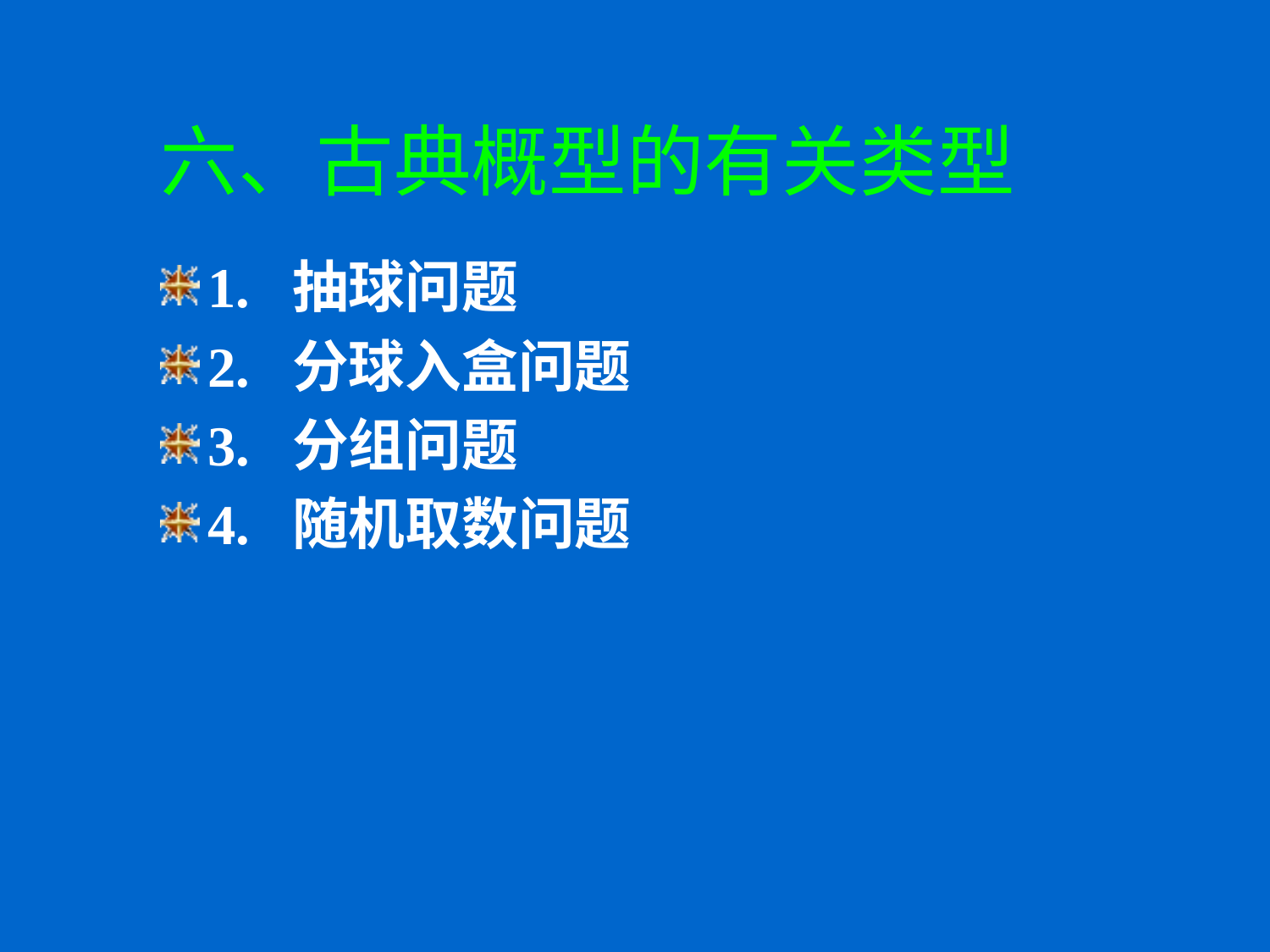

# 六、古典概型的有关类型
1.  抽球问题
2.  分球入盒问题
3.  分组问题
4.  随机取数问题